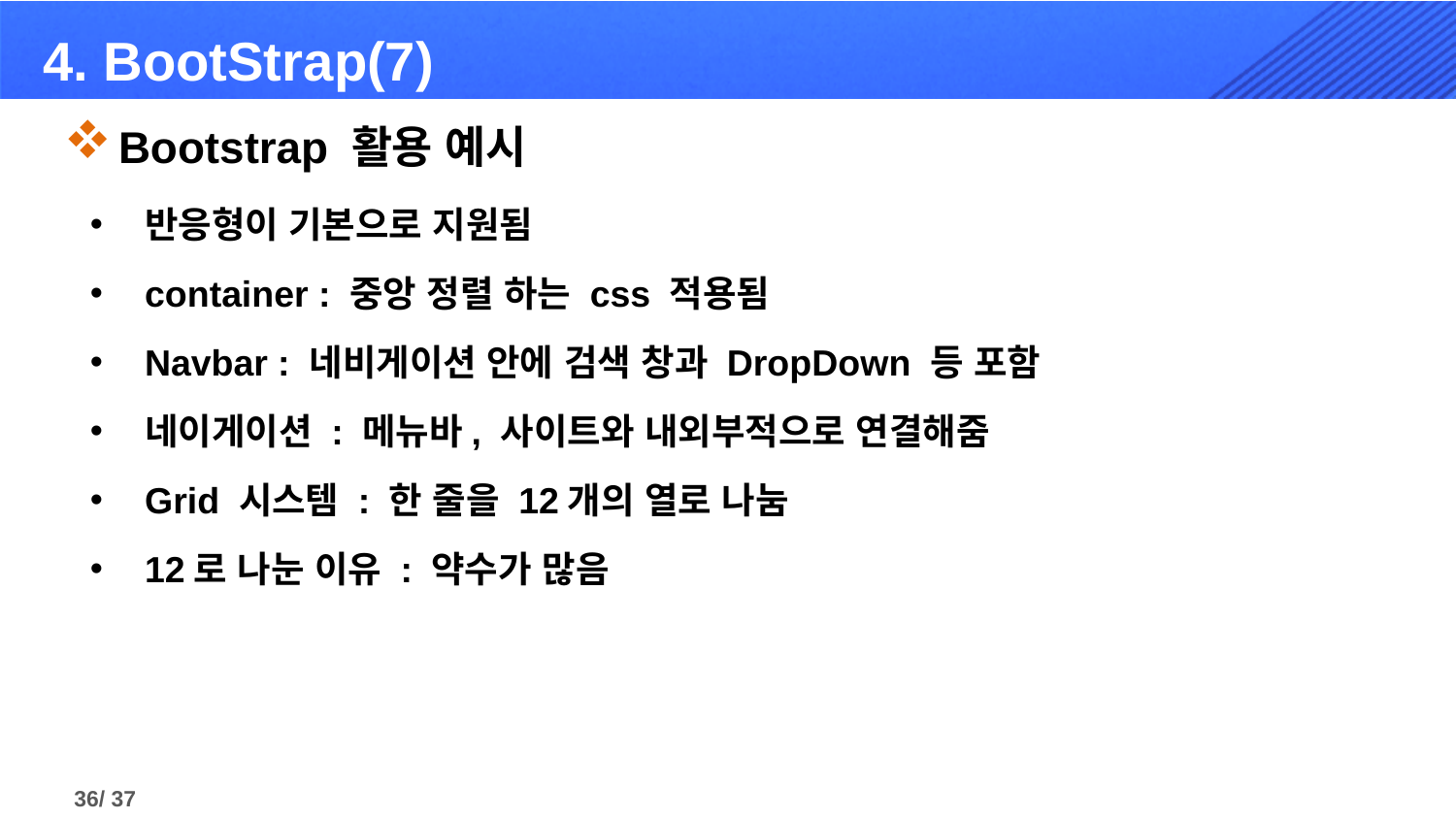

# 4. BootStrap(7)
Bootstrap 활용 예시
반응형이 기본으로 지원됨
container : 중앙 정렬 하는 css 적용됨
Navbar : 네비게이션 안에 검색 창과 DropDown 등 포함
네이게이션 : 메뉴바, 사이트와 내외부적으로 연결해줌
Grid 시스템 : 한 줄을 12개의 열로 나눔
12로 나눈 이유 : 약수가 많음